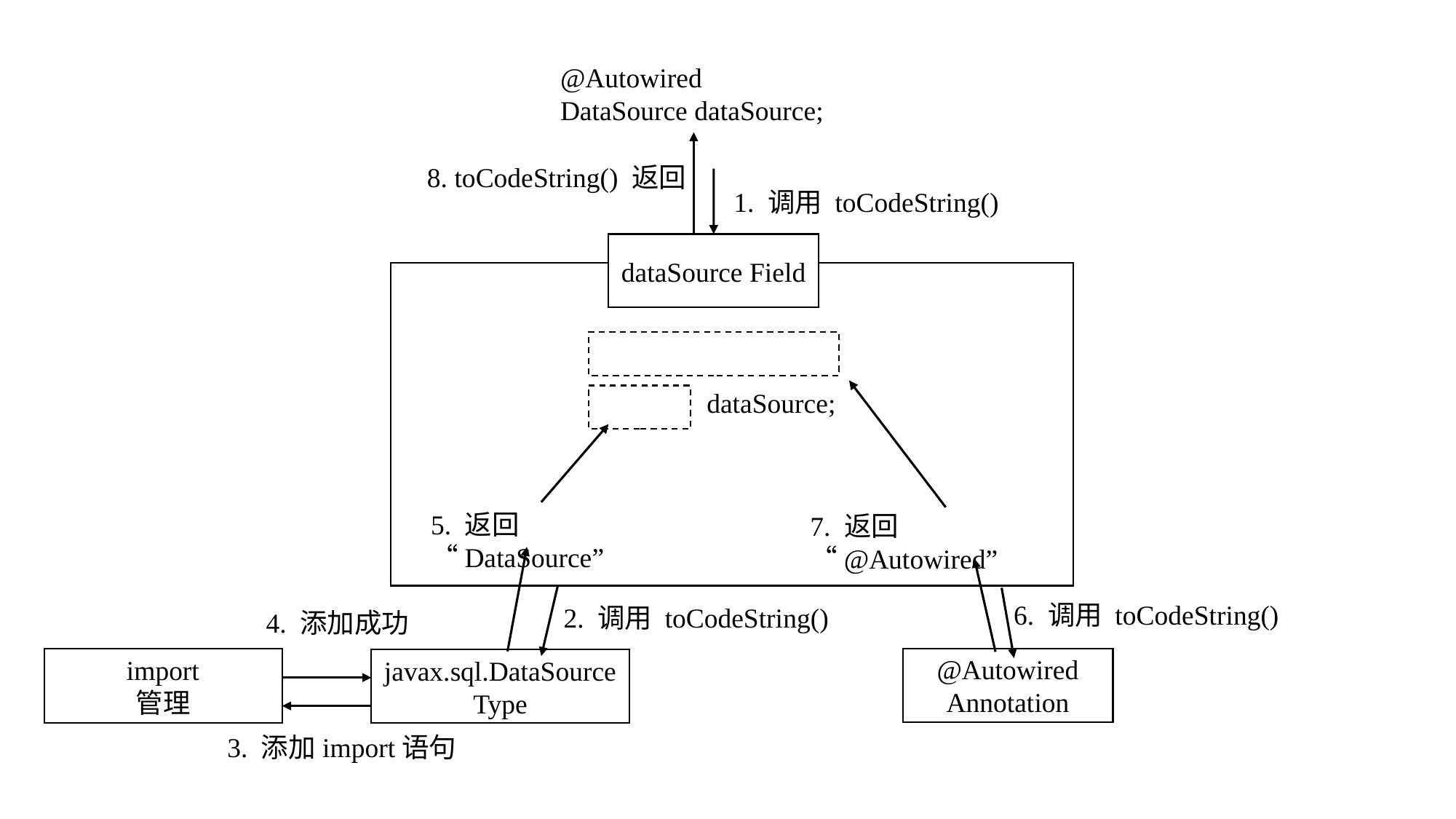

@Autowired
DataSource dataSource;
8. toCodeString() 返回
1. 调用 toCodeString()
dataSource Field

dataSource;

5. 返回 “DataSource”
7. 返回 “@Autowired”
6. 调用 toCodeString()
2. 调用 toCodeString()
4. 添加成功
import
管理
@Autowired
Annotation
javax.sql.DataSource
Type
3. 添加import语句